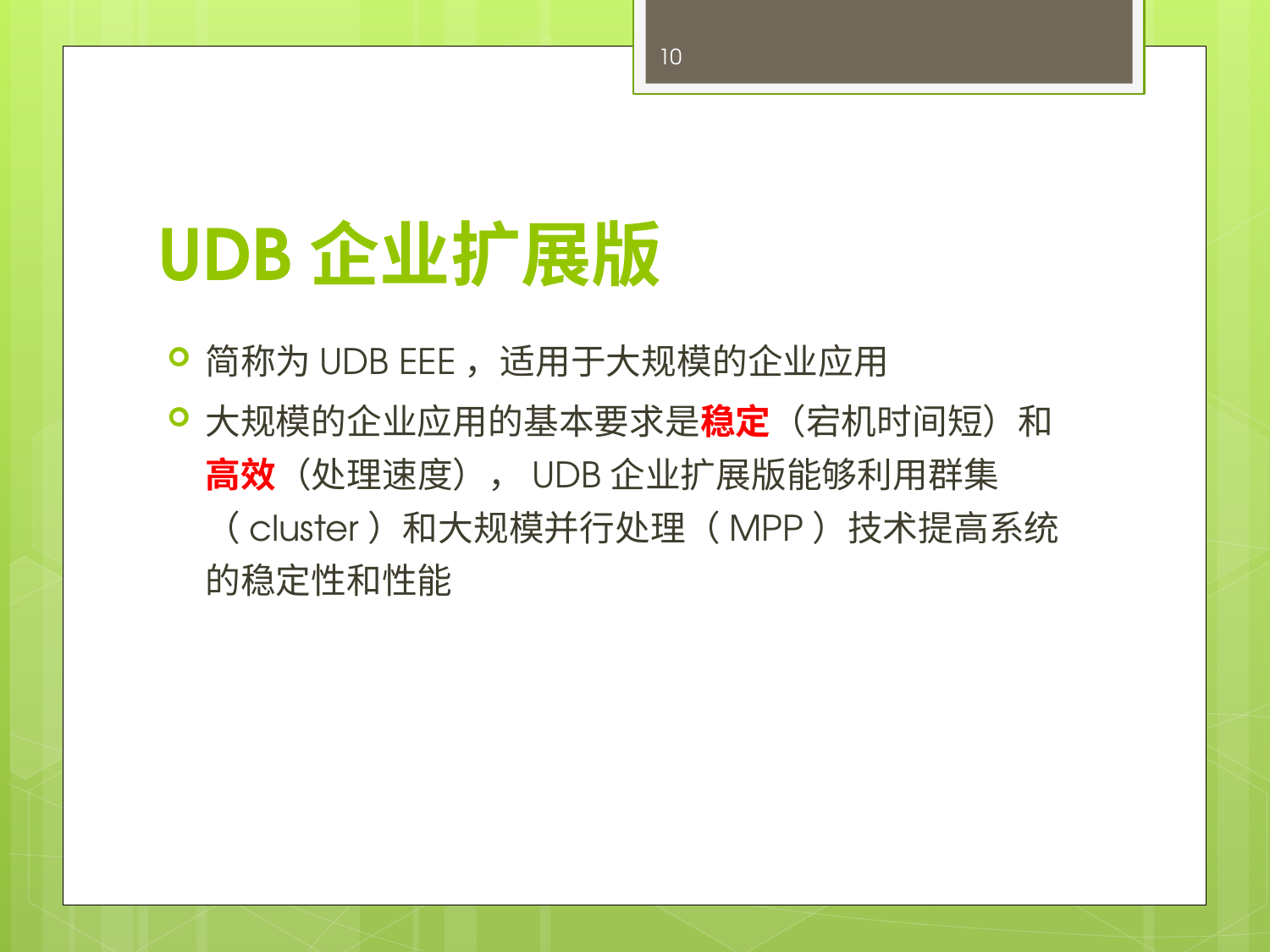

10
# UDB企业扩展版
简称为UDB EEE，适用于大规模的企业应用
大规模的企业应用的基本要求是稳定（宕机时间短）和高效（处理速度），UDB企业扩展版能够利用群集（cluster）和大规模并行处理（MPP）技术提高系统的稳定性和性能